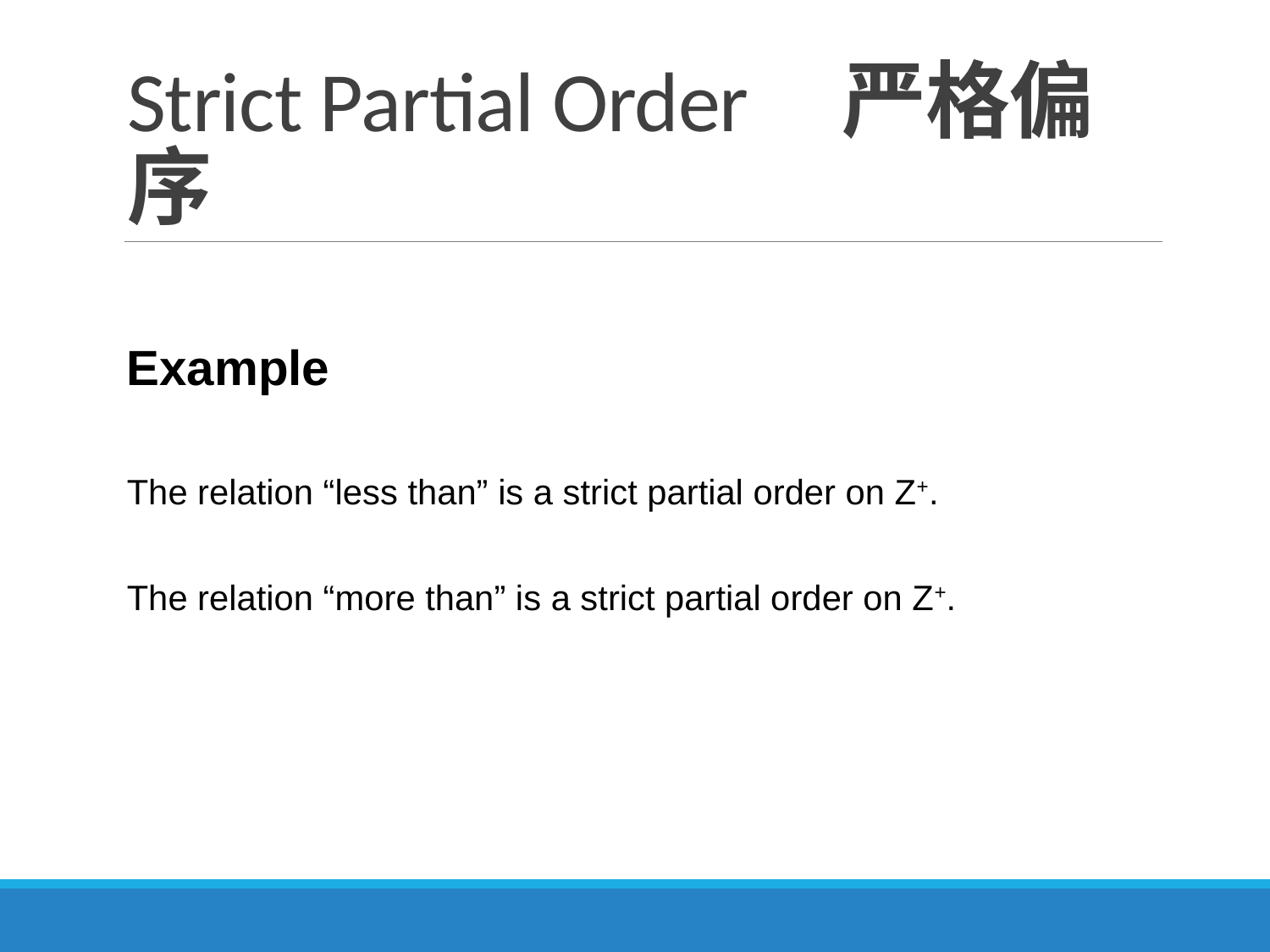

# Strict Partial Order    严格偏序
Example
The relation “less than” is a strict partial order on Z+.
The relation “more than” is a strict partial order on Z+.